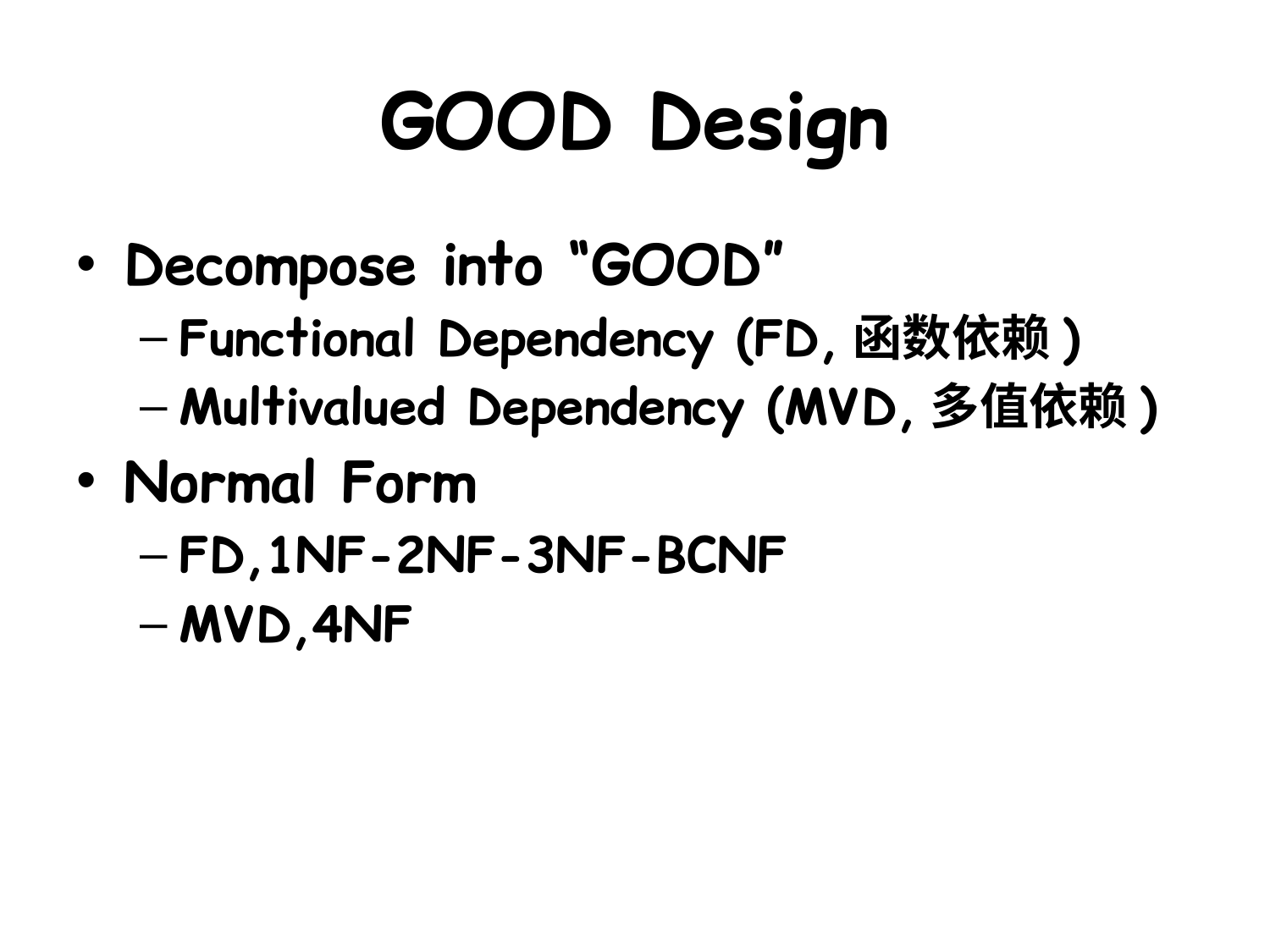

# GOOD Design
Decompose into “GOOD”
Functional Dependency (FD,函数依赖)
Multivalued Dependency (MVD,多值依赖)
Normal Form
FD,1NF-2NF-3NF-BCNF
MVD,4NF